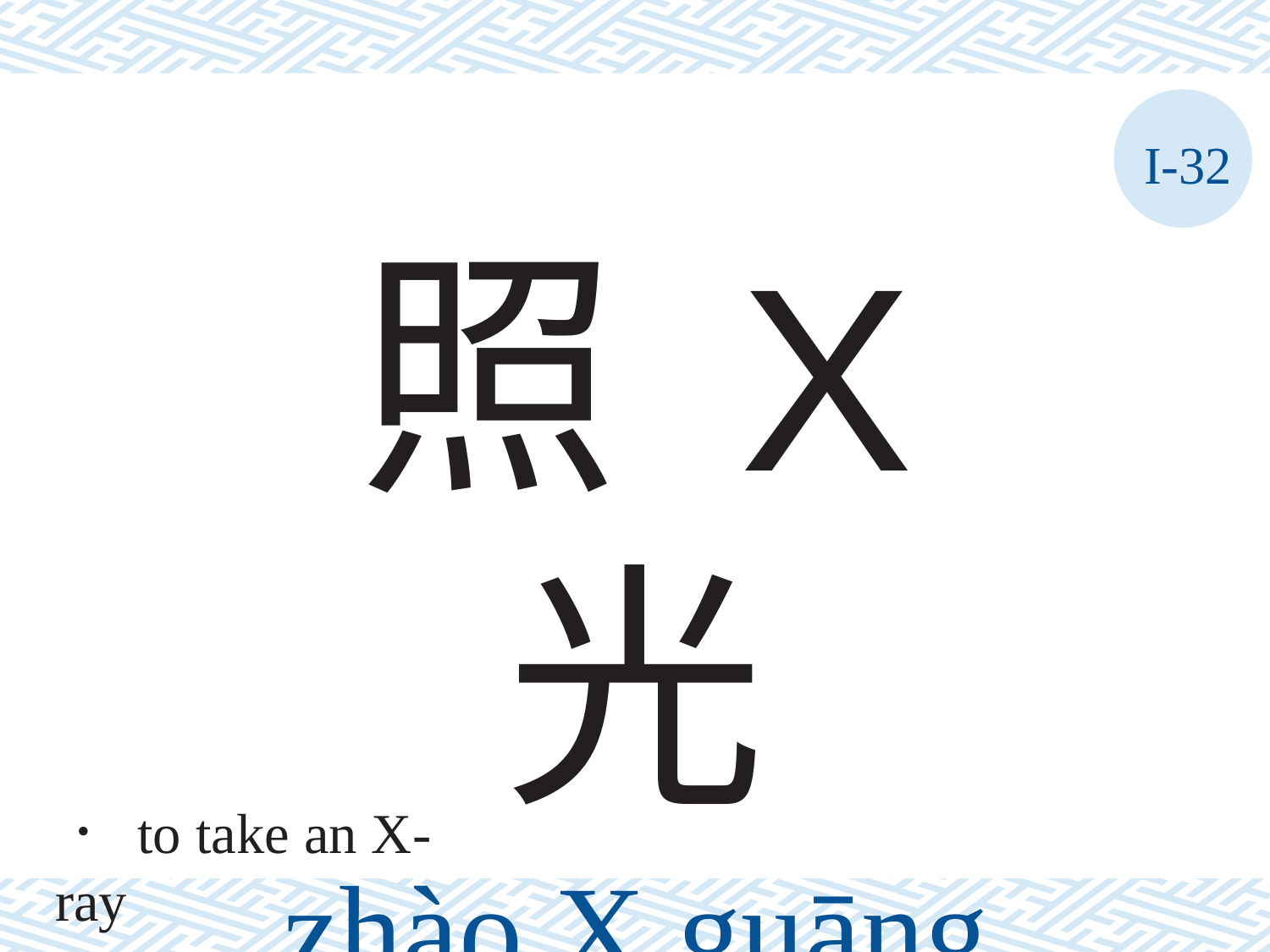

I-32
照 X 光
zhào	X	guāng
． to take an X-ray